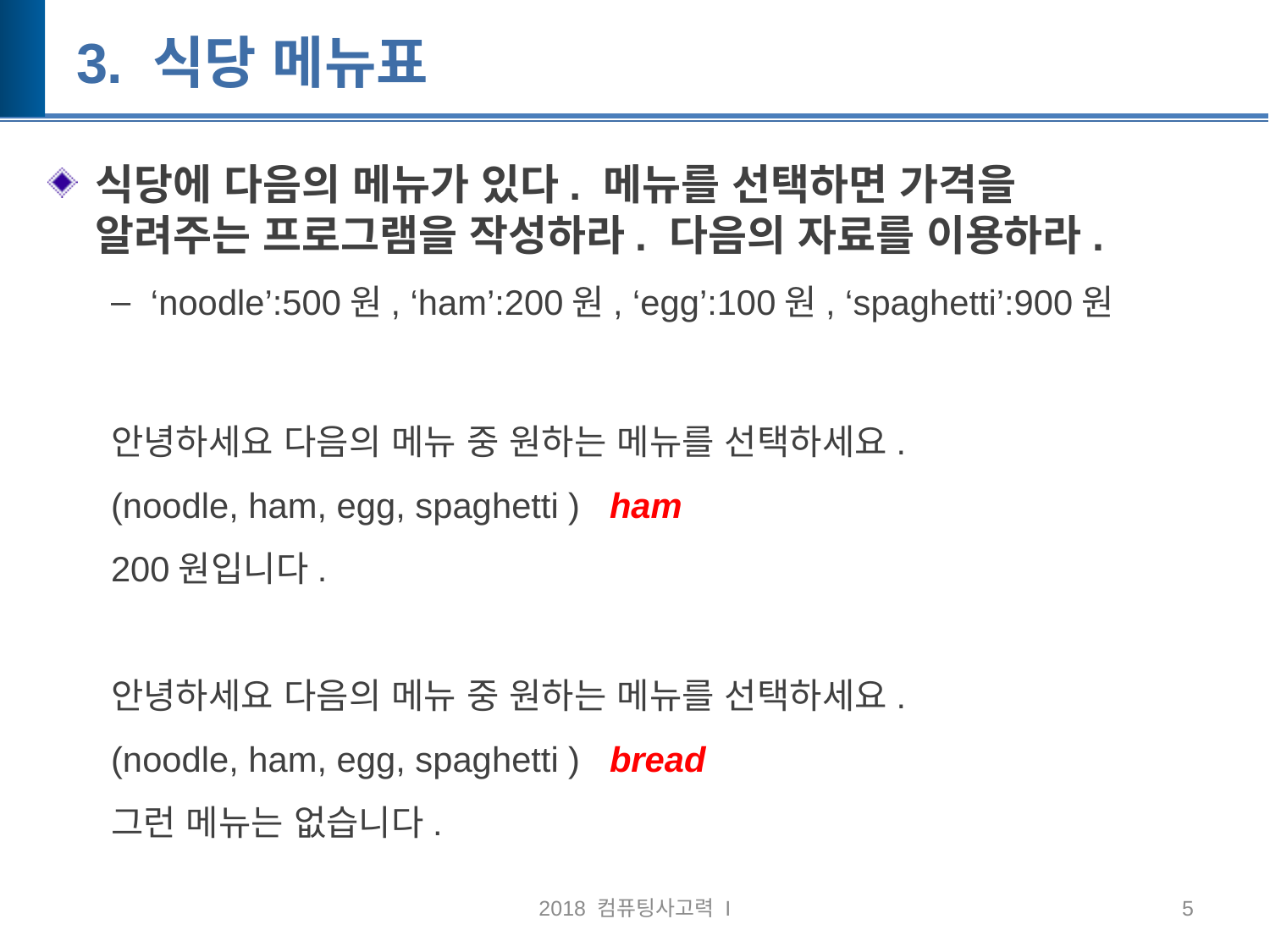

# 3. 식당 메뉴표
식당에 다음의 메뉴가 있다. 메뉴를 선택하면 가격을 알려주는 프로그램을 작성하라. 다음의 자료를 이용하라.
‘noodle’:500원, ‘ham’:200원, ‘egg’:100원, ‘spaghetti’:900원

안녕하세요 다음의 메뉴 중 원하는 메뉴를 선택하세요.
(noodle, ham, egg, spaghetti )   ham
200원입니다.

안녕하세요 다음의 메뉴 중 원하는 메뉴를 선택하세요.
(noodle, ham, egg, spaghetti )   bread
그런 메뉴는 없습니다.
2018 컴퓨팅사고력 I
5